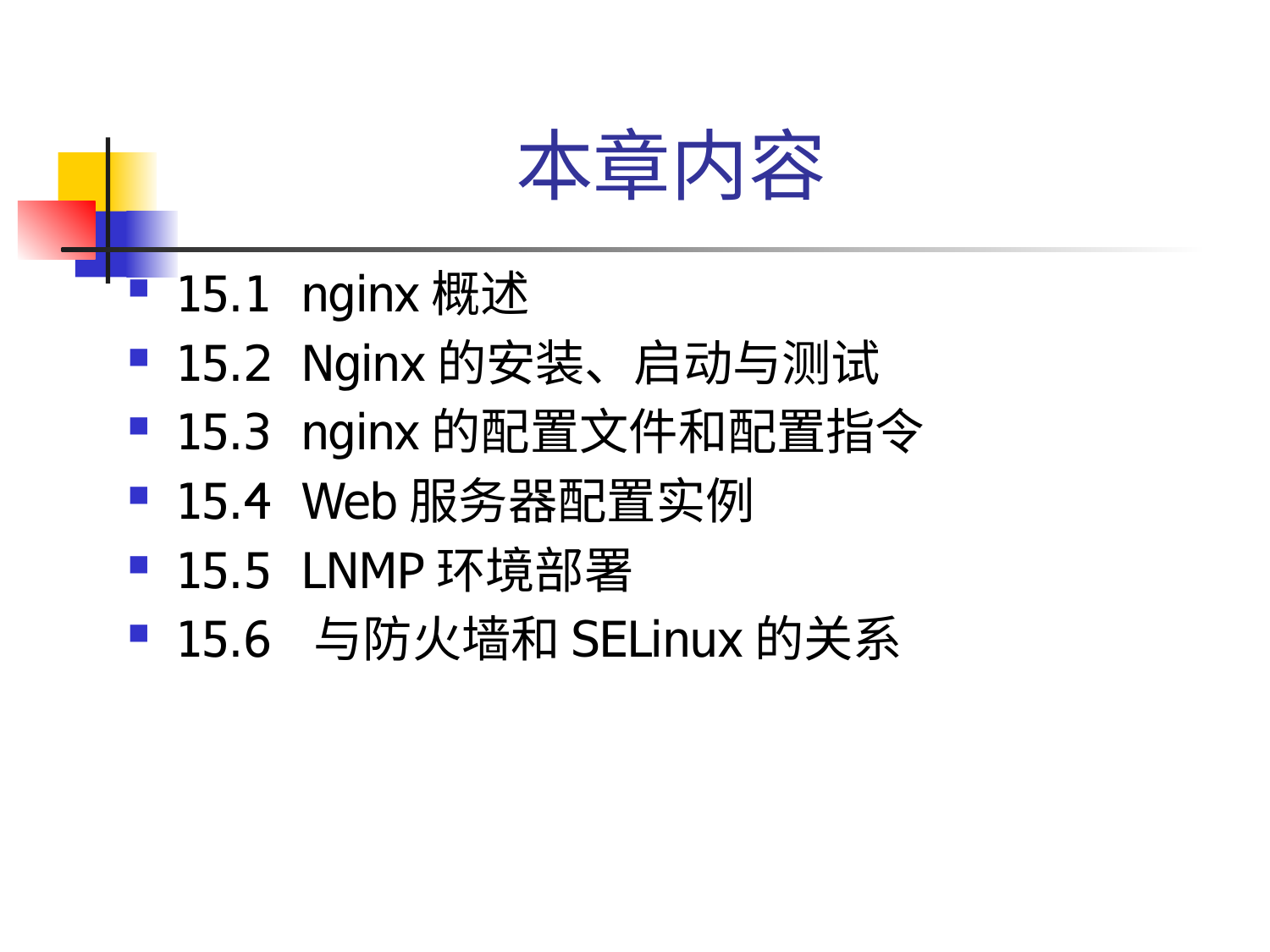

# 本章内容
15.1  nginx概述
15.2  Nginx的安装、启动与测试
15.3  nginx的配置文件和配置指令
15.4  Web服务器配置实例
15.5  LNMP环境部署
15.6  与防火墙和SELinux的关系